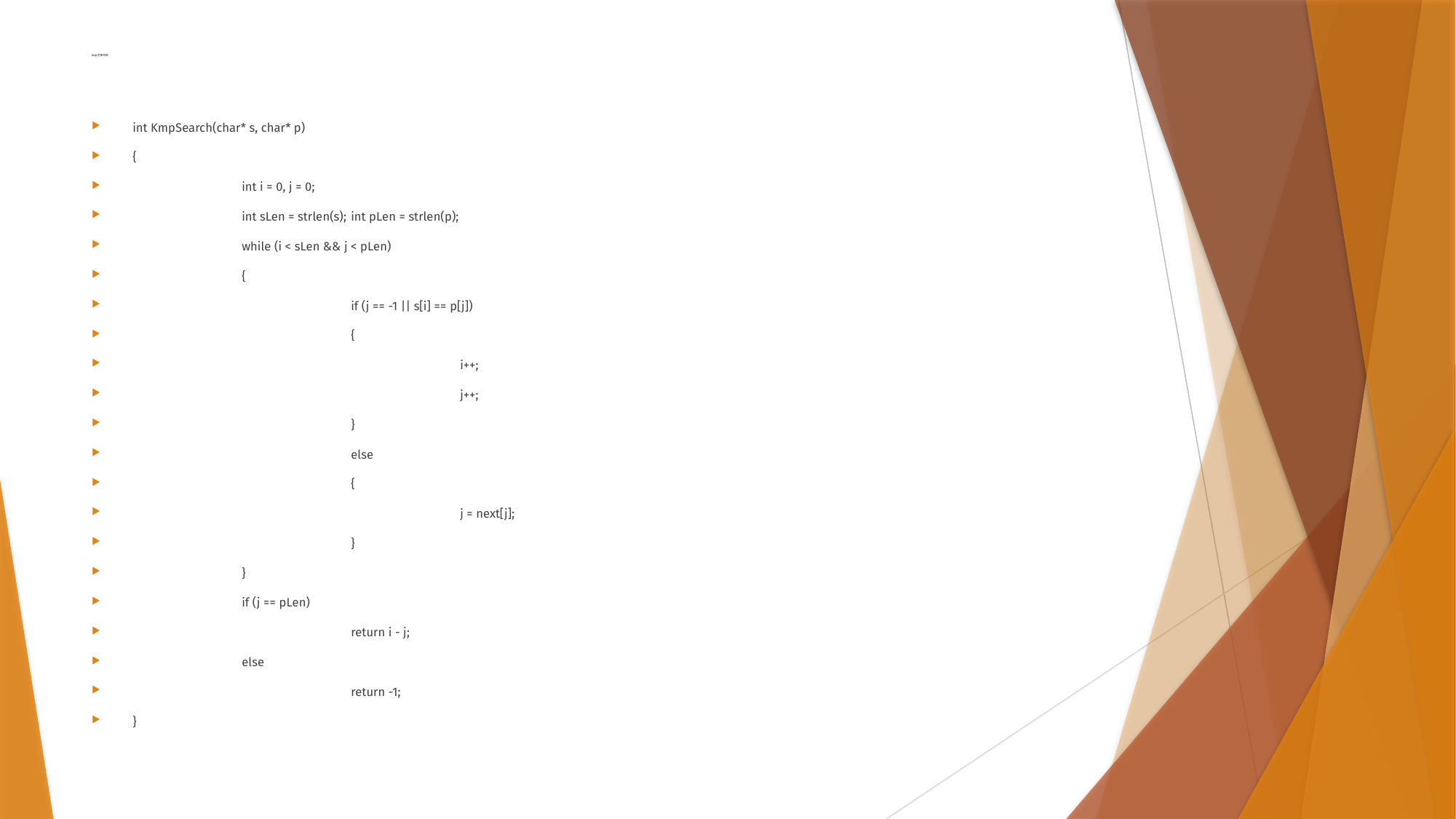

# Kmp主体代码
int KmpSearch(char* s, char* p)
{
	int i = 0, j = 0;
	int sLen = strlen(s);	int pLen = strlen(p);
	while (i < sLen && j < pLen)
	{
		if (j == -1 || s[i] == p[j])
		{
			i++;
			j++;
		}
		else
		{
			j = next[j];
		}
	}
	if (j == pLen)
		return i - j;
	else
		return -1;
}